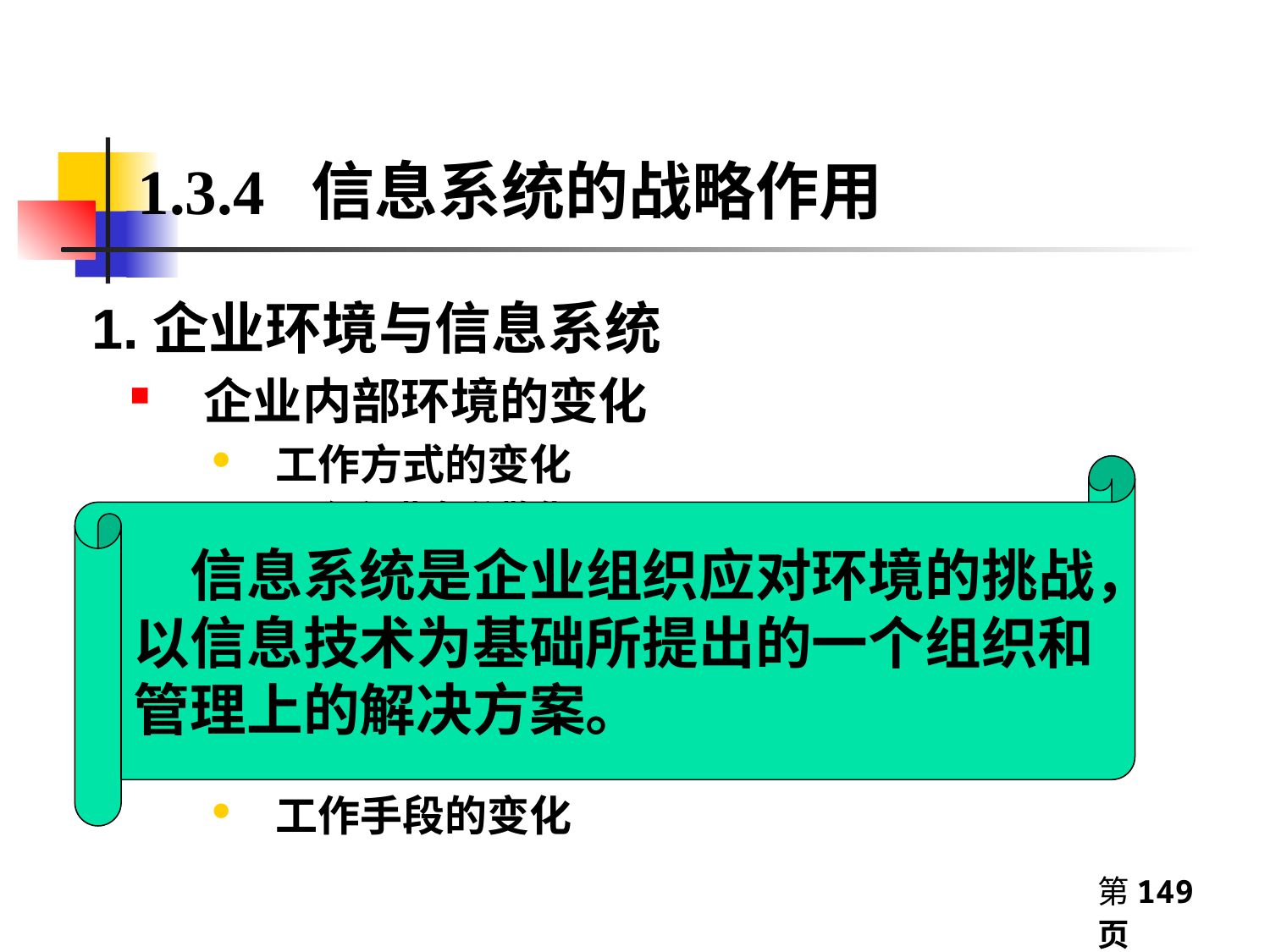

1.3.4  信息系统的战略作用
 1.企业环境与信息系统
企业内部环境的变化
工作方式的变化
组织业务分散化
小巧玲珑的组织架构已成为当今世界一切组织的普遍追求。
资产运营、委托生产、业务外包等已经成为企业组织小型化提供了实现的条件。
员工需求的变化
工作手段的变化
    信息系统是企业组织应对环境的挑战，
以信息技术为基础所提出的一个组织和
管理上的解决方案。